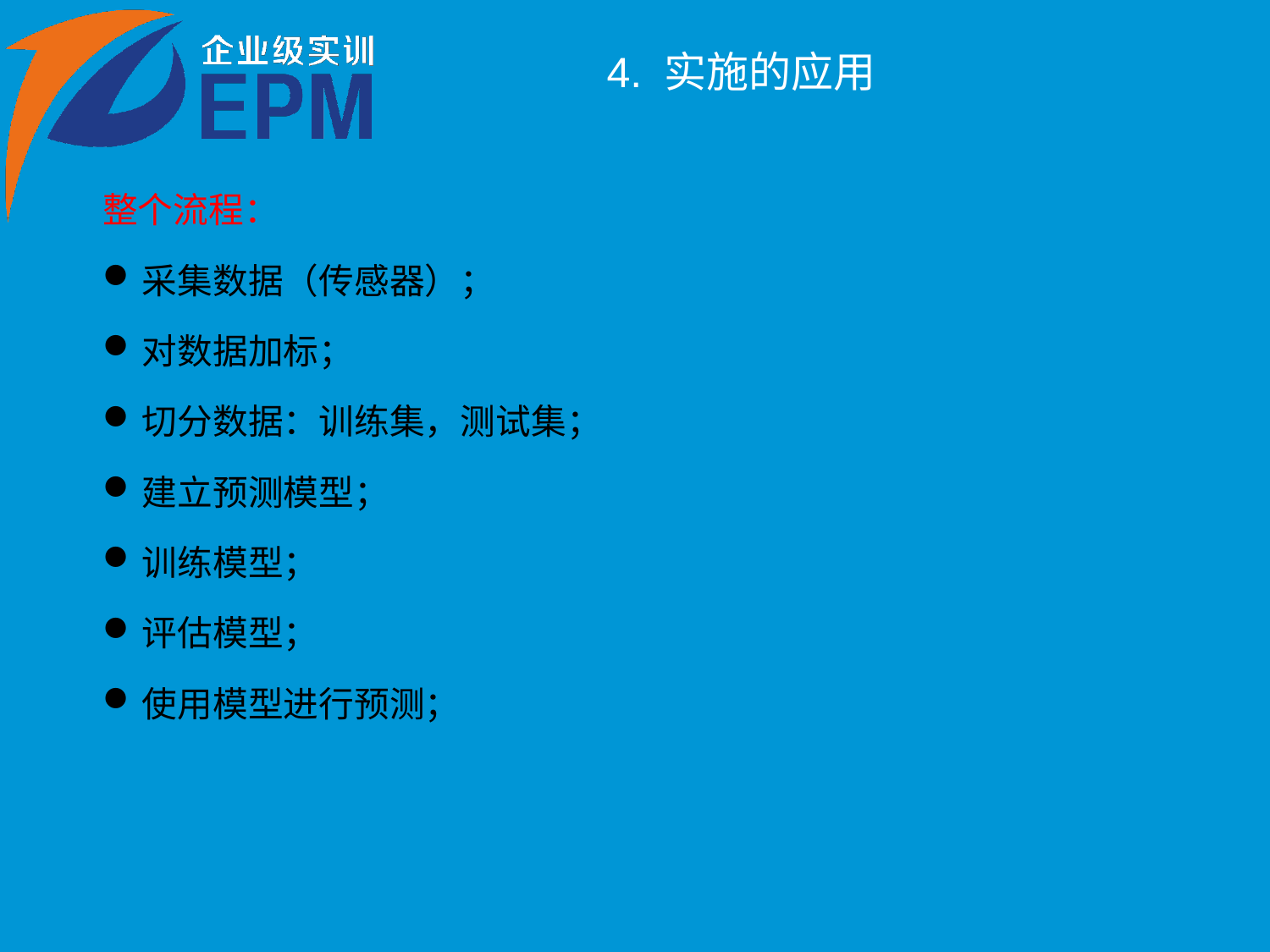

4. 实施的应用
整个流程：
采集数据（传感器）；
对数据加标；
切分数据：训练集，测试集；
建立预测模型；
训练模型；
评估模型；
使用模型进行预测；